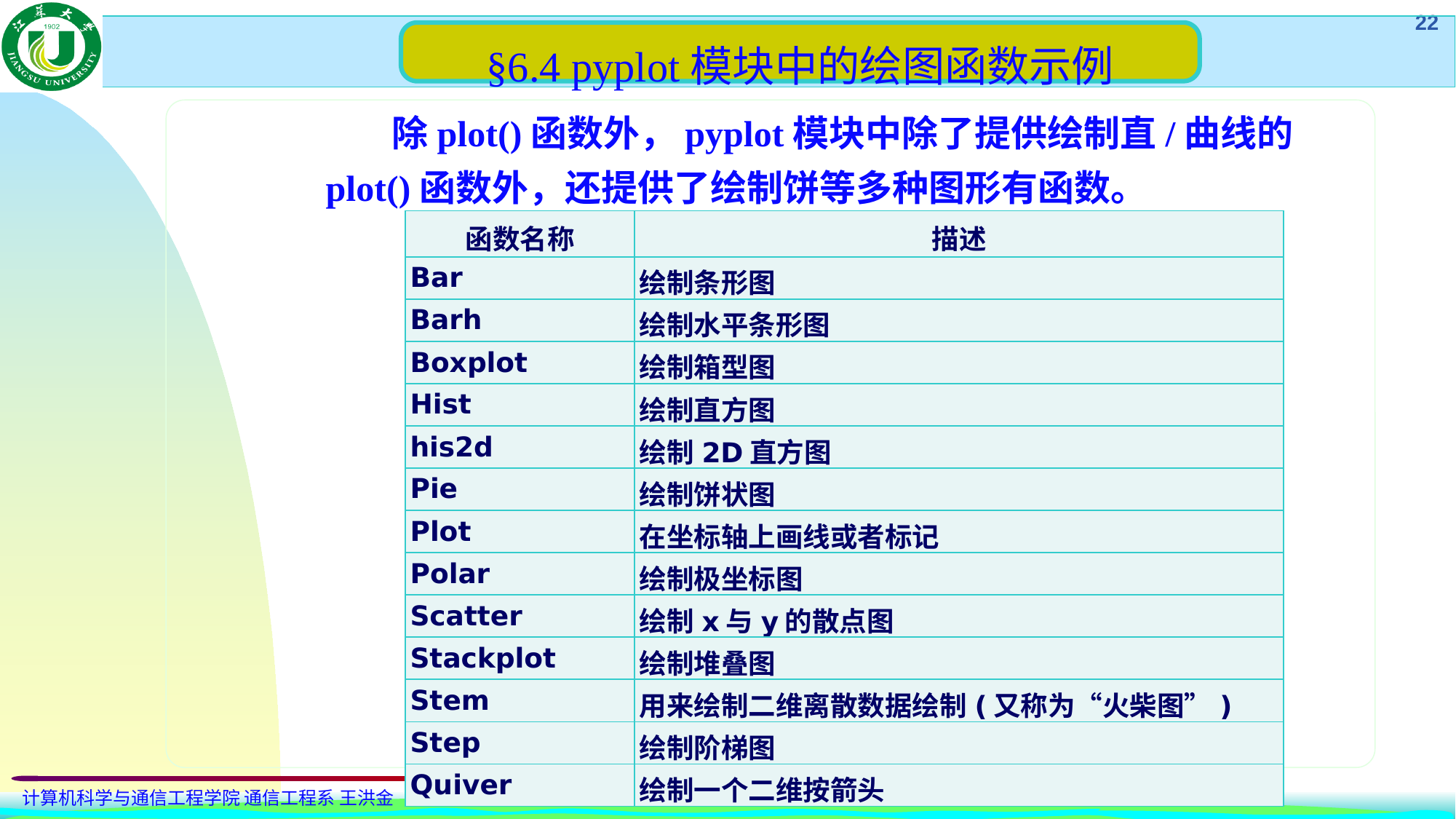

§6.4 pyplot模块中的绘图函数示例
       除plot()函数外，pyplot模块中除了提供绘制直/曲线的plot()函数外，还提供了绘制饼等多种图形有函数。
| 函数名称 | 描述 |
| --- | --- |
| Bar | 绘制条形图 |
| Barh | 绘制水平条形图 |
| Boxplot | 绘制箱型图 |
| Hist | 绘制直方图 |
| his2d | 绘制2D直方图 |
| Pie | 绘制饼状图 |
| Plot | 在坐标轴上画线或者标记 |
| Polar | 绘制极坐标图 |
| Scatter | 绘制x与y的散点图 |
| Stackplot | 绘制堆叠图 |
| Stem | 用来绘制二维离散数据绘制(又称为“火柴图”) |
| Step | 绘制阶梯图 |
| Quiver | 绘制一个二维按箭头 |